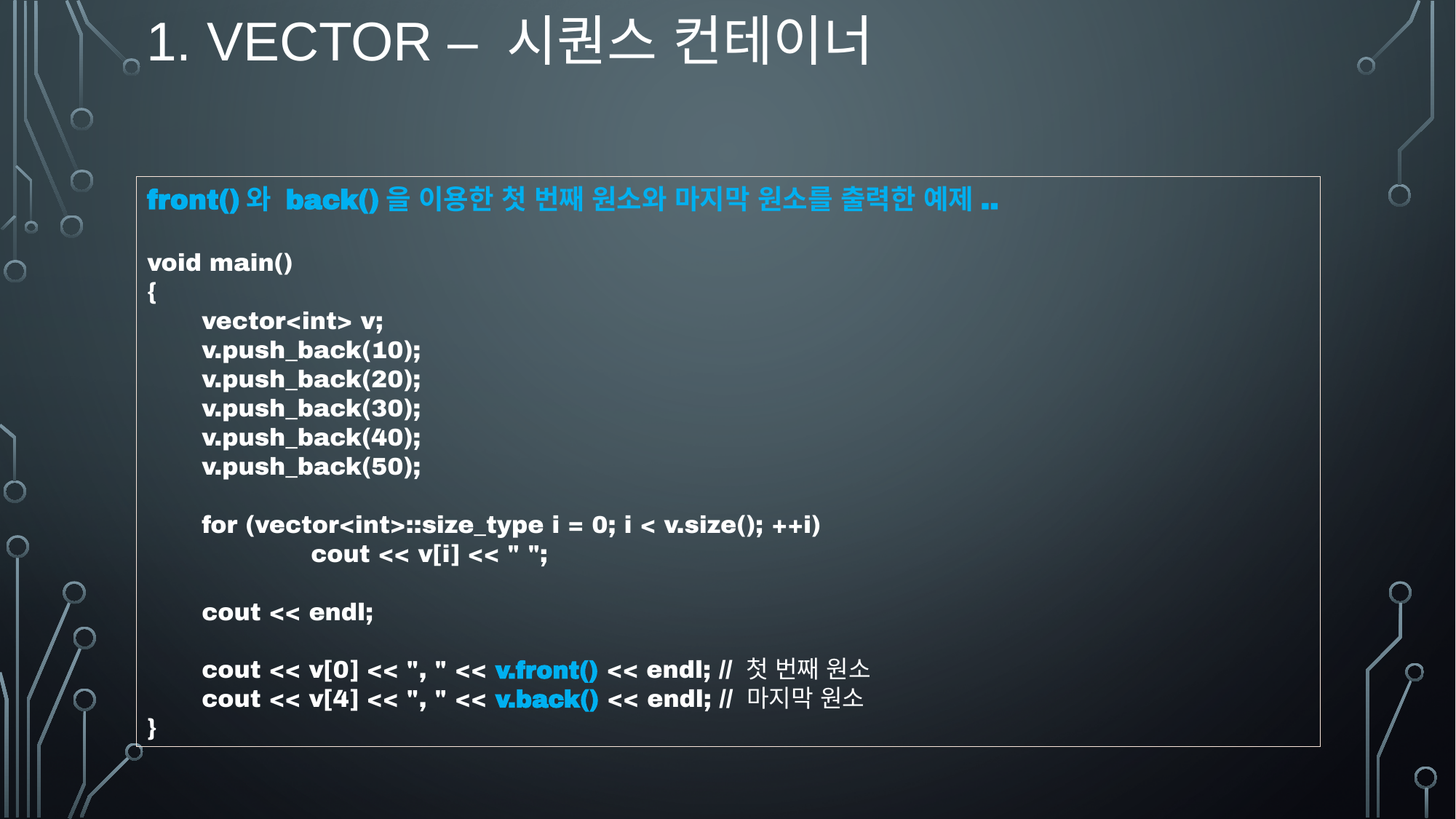

# 1. Vector – 시퀀스 컨테이너
front()와 back()을 이용한 첫 번째 원소와 마지막 원소를 출력한 예제..

void main()
{
vector<int> v;
v.push_back(10);
v.push_back(20);
v.push_back(30);
v.push_back(40);
v.push_back(50);

for (vector<int>::size_type i = 0; i < v.size(); ++i)
	cout << v[i] << " ";

cout << endl;

cout << v[0] << ", " << v.front() << endl; // 첫 번째 원소
cout << v[4] << ", " << v.back() << endl; // 마지막 원소
}